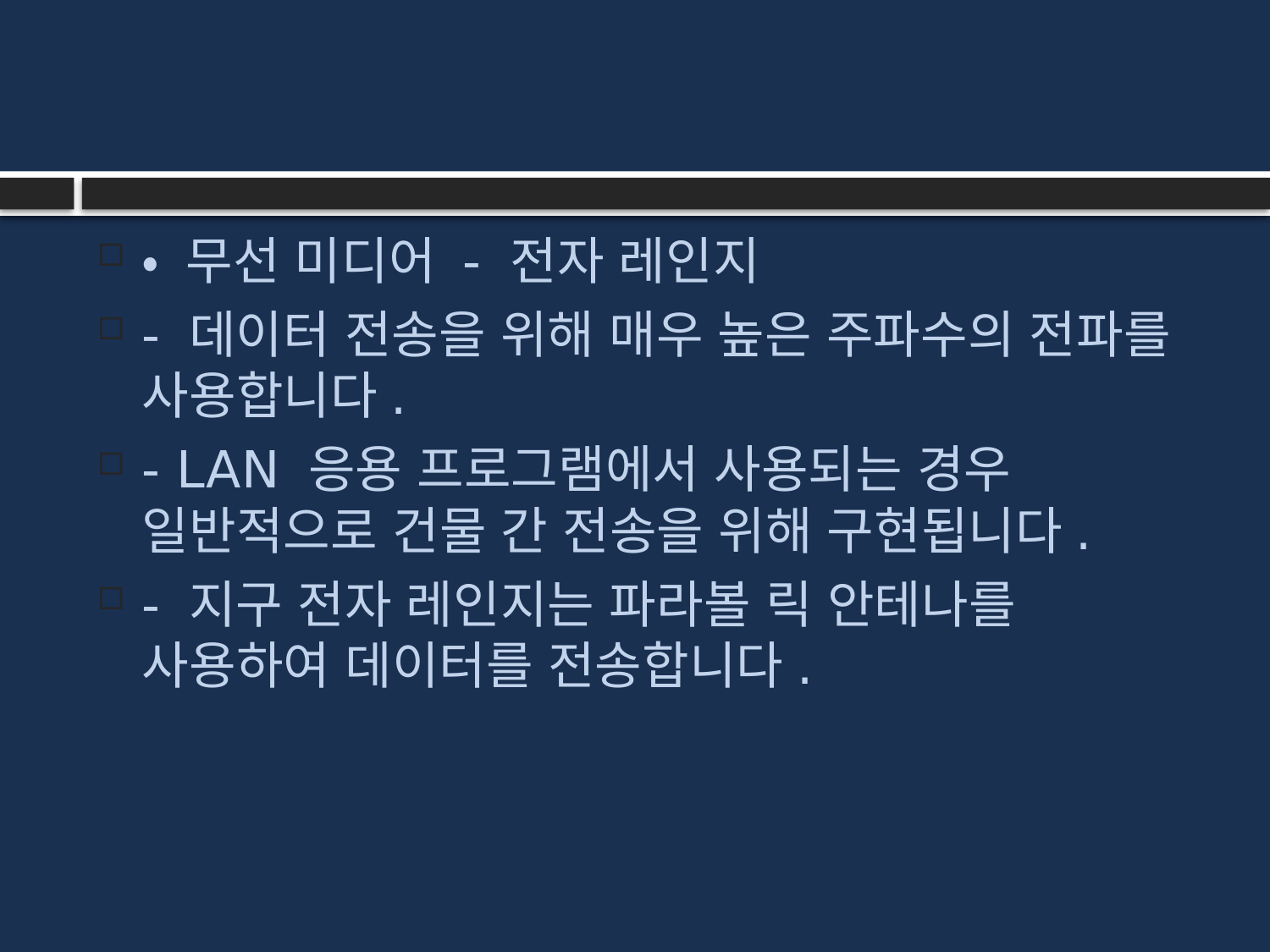

#
• 무선 미디어 - 전자 레인지
- 데이터 전송을 위해 매우 높은 주파수의 전파를 사용합니다.
- LAN 응용 프로그램에서 사용되는 경우 일반적으로 건물 간 전송을 위해 구현됩니다.
- 지구 전자 레인지는 파라볼 릭 안테나를 사용하여 데이터를 전송합니다.